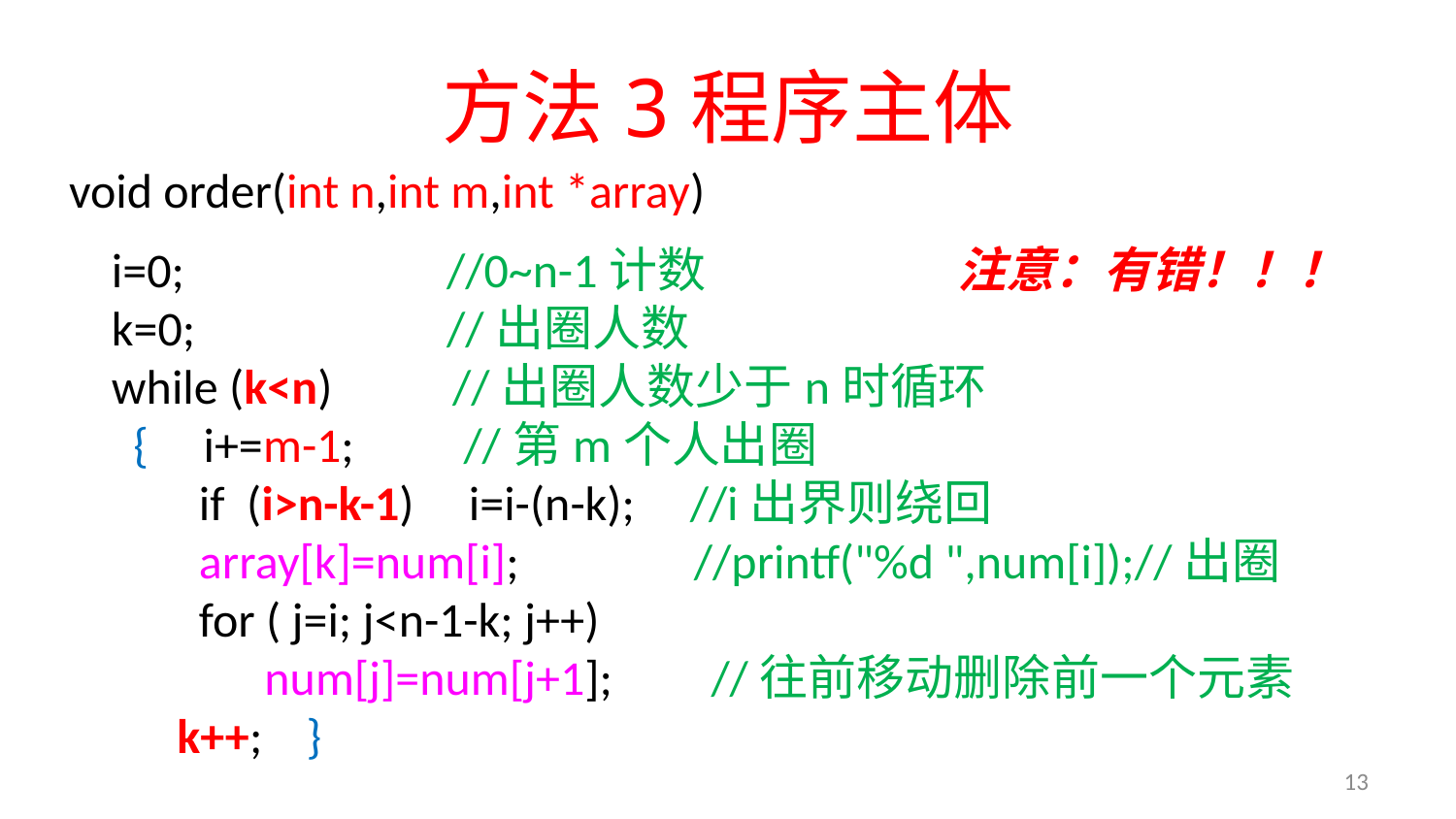

# 方法3程序主体
void order(int n,int m,int *array)
i=0;                        //0~n-1计数                       注意：有错！！！
k=0;                       //出圈人数
while (k<n)           //出圈人数少于n时循环
  {     i+=m-1;          //第m个人出圈
        if  (i>n-k-1)     i=i-(n-k);     //i出界则绕回
        array[k]=num[i];                //printf("%d ",num[i]);//出圈
        for ( j=i; j<n-1-k; j++)
              num[j]=num[j+1];         //往前移动删除前一个元素
      k++;    }
13